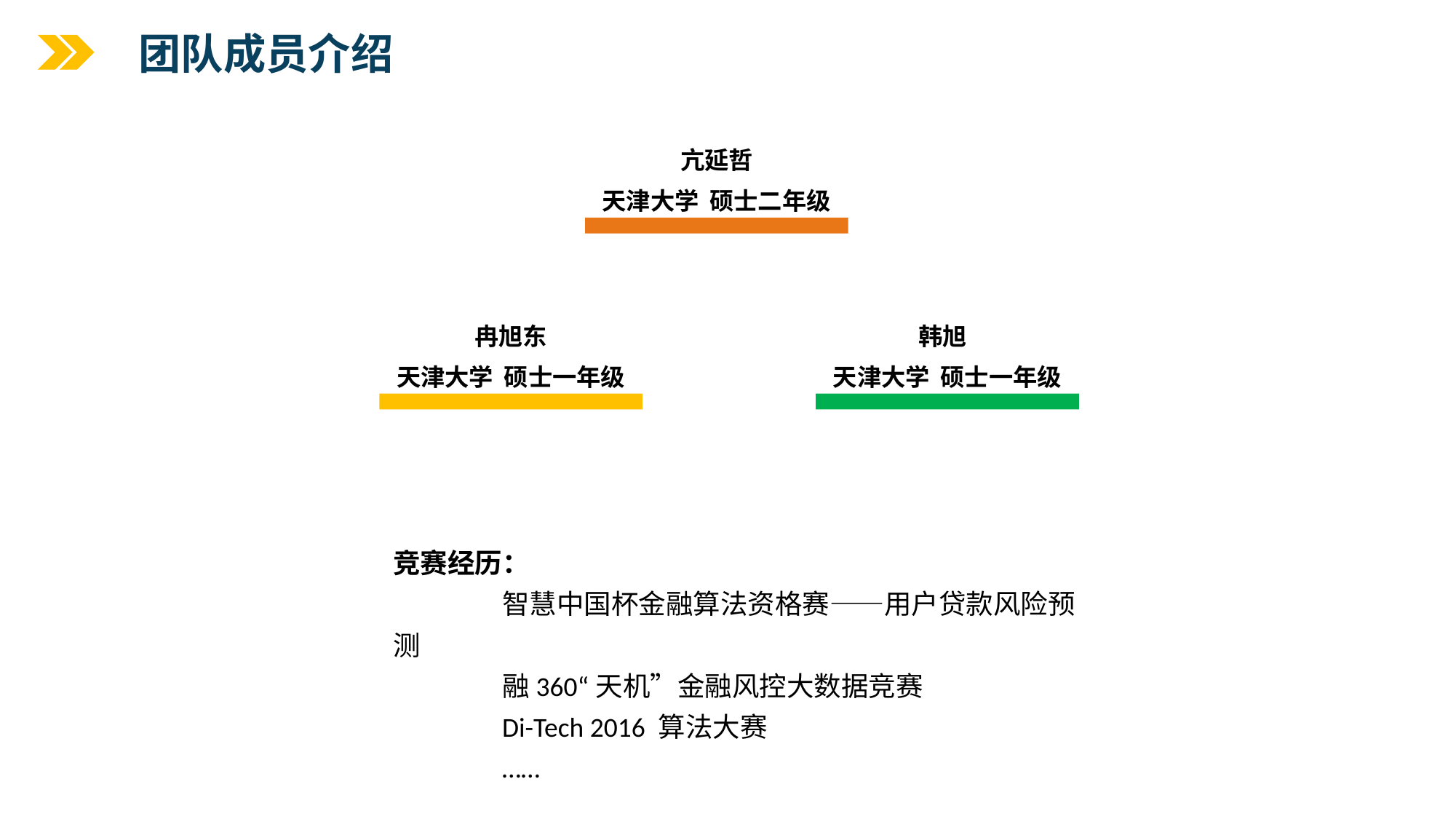

0团队成员介绍

亢延哲
天津大学  硕士二年级

冉旭东
韩旭
天津大学  硕士一年级
天津大学  硕士一年级

竞赛经历：
	智慧中国杯金融算法资格赛——用户贷款风险预测
	融360“天机”金融风控大数据竞赛
	Di-Tech 2016 算法大赛
	……